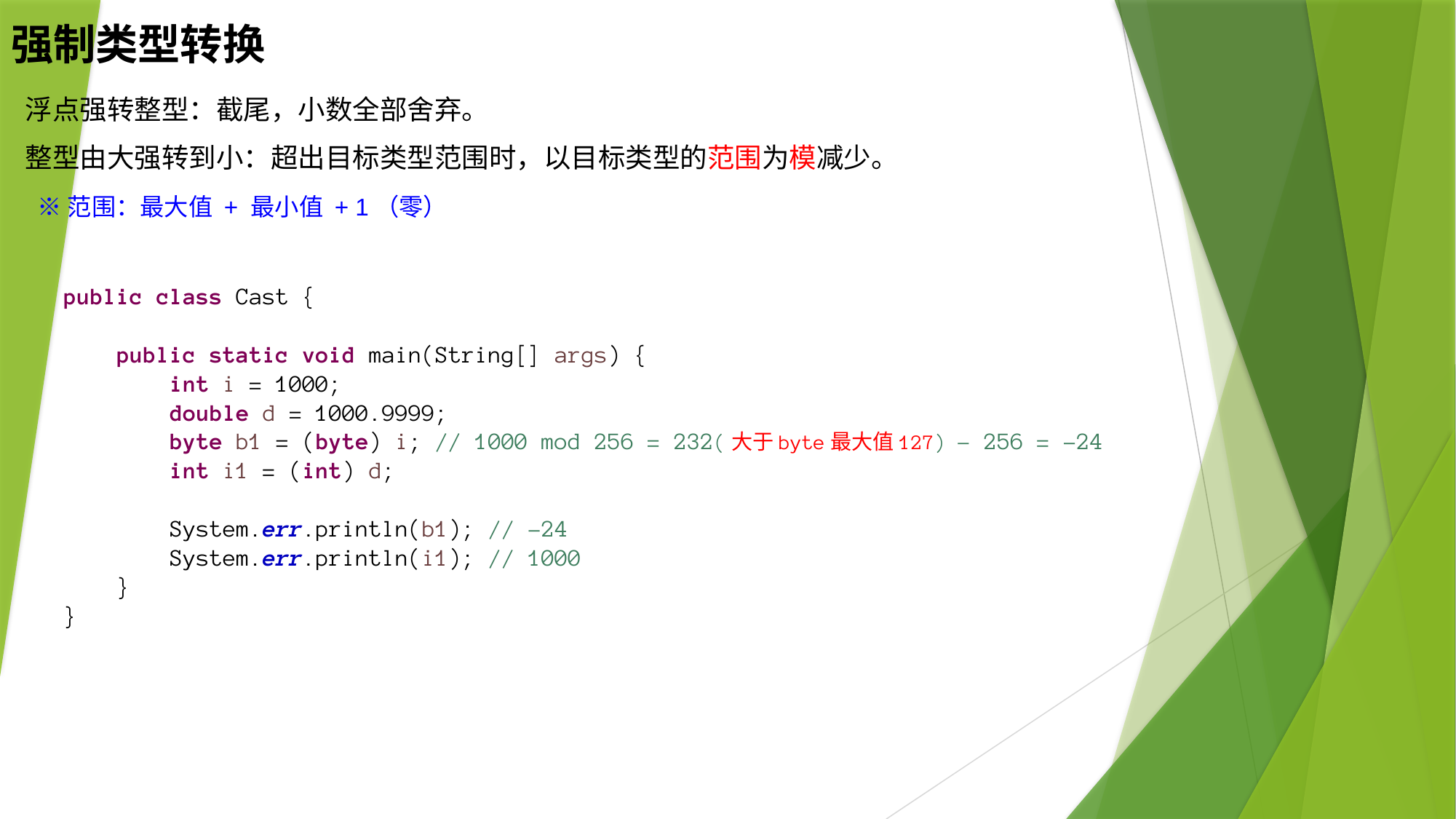

# 强制类型转换
浮点强转整型：截尾，小数全部舍弃。
整型由大强转到小：超出目标类型范围时，以目标类型的范围为模减少。
  ※范围：最大值 + 最小值 + 1（零）
public class Cast {

    public static void main(String[] args) {
        int i = 1000;
        double d = 1000.9999;
        byte b1 = (byte) i; // 1000 mod 256 = 232(大于byte最大值127) – 256 = -24
        int i1 = (int) d;

        System.err.println(b1); // -24
        System.err.println(i1); // 1000
    }
}